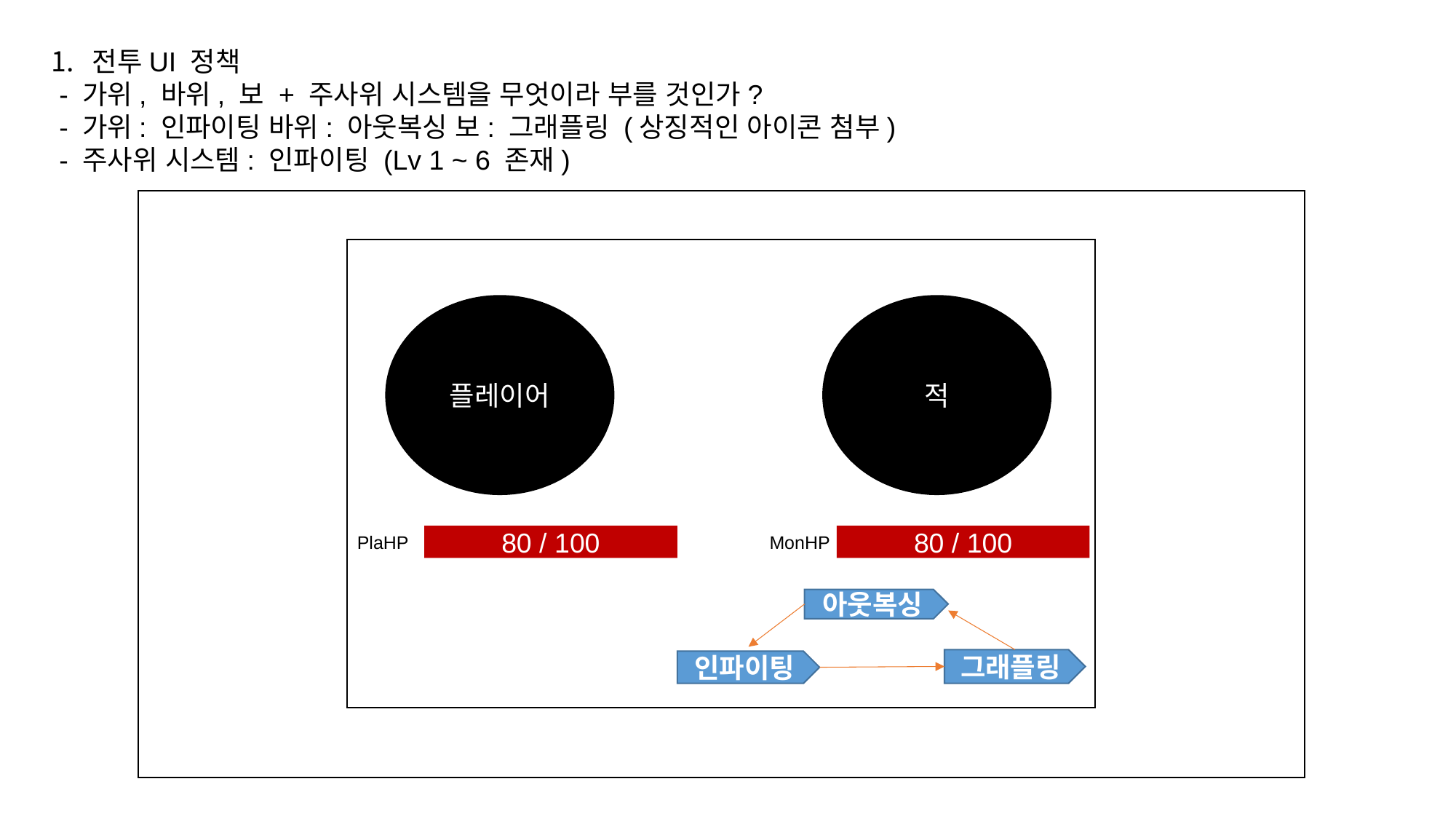

전투UI 정책
 - 가위, 바위, 보 + 주사위 시스템을 무엇이라 부를 것인가?
 - 가위: 인파이팅 바위: 아웃복싱 보: 그래플링 (상징적인 아이콘 첨부)
 - 주사위 시스템: 인파이팅 (Lv 1 ~ 6 존재)

플레이어
적
PlaHP
80 / 100
MonHP
80 / 100
아웃복싱
그래플링
인파이팅